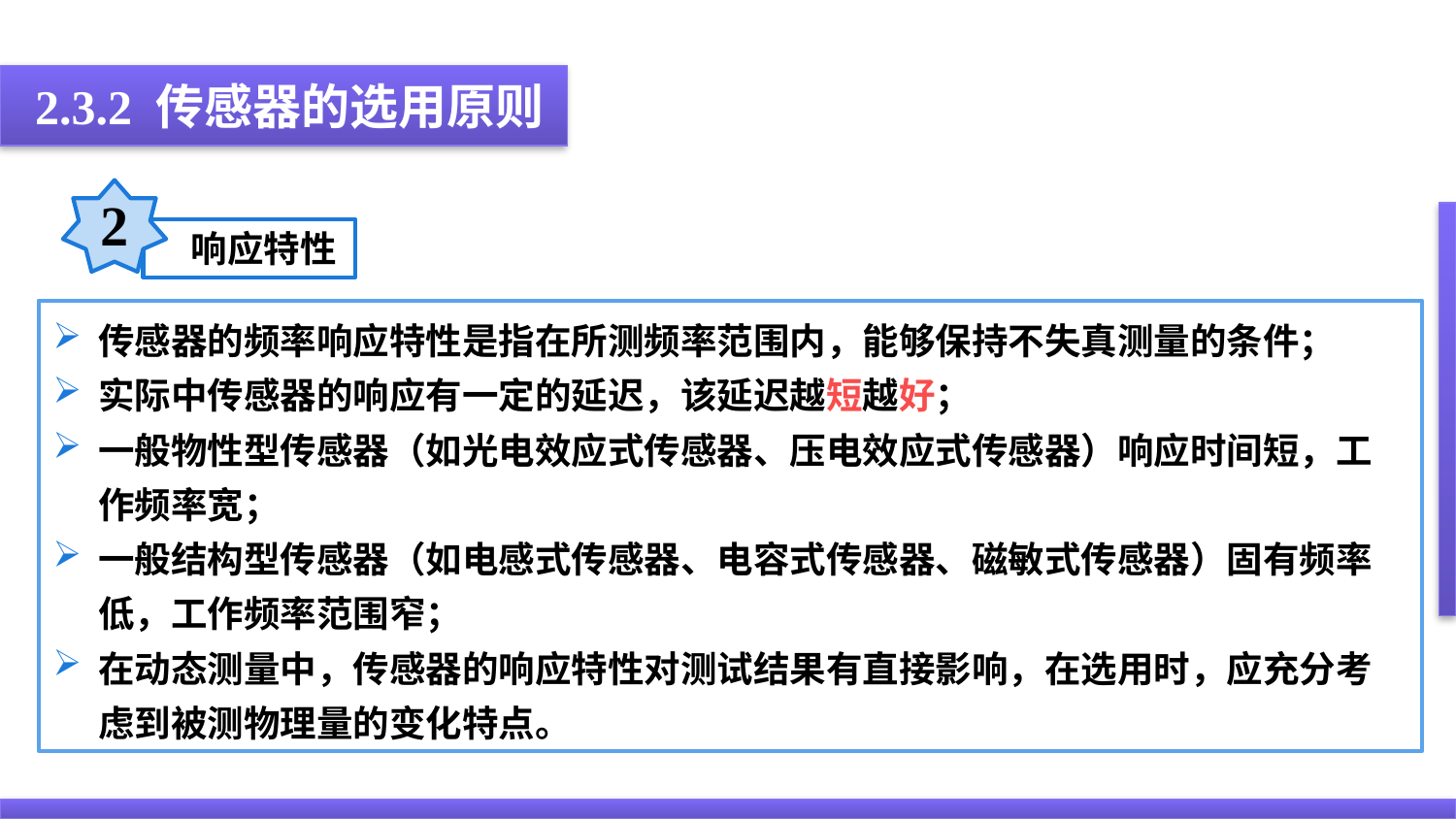

2.3.2 传感器的选用原则
2
   响应特性
传感器的频率响应特性是指在所测频率范围内，能够保持不失真测量的条件；
实际中传感器的响应有一定的延迟，该延迟越短越好；
一般物性型传感器（如光电效应式传感器、压电效应式传感器）响应时间短，工作频率宽；
一般结构型传感器（如电感式传感器、电容式传感器、磁敏式传感器）固有频率低，工作频率范围窄；
在动态测量中，传感器的响应特性对测试结果有直接影响，在选用时，应充分考虑到被测物理量的变化特点。